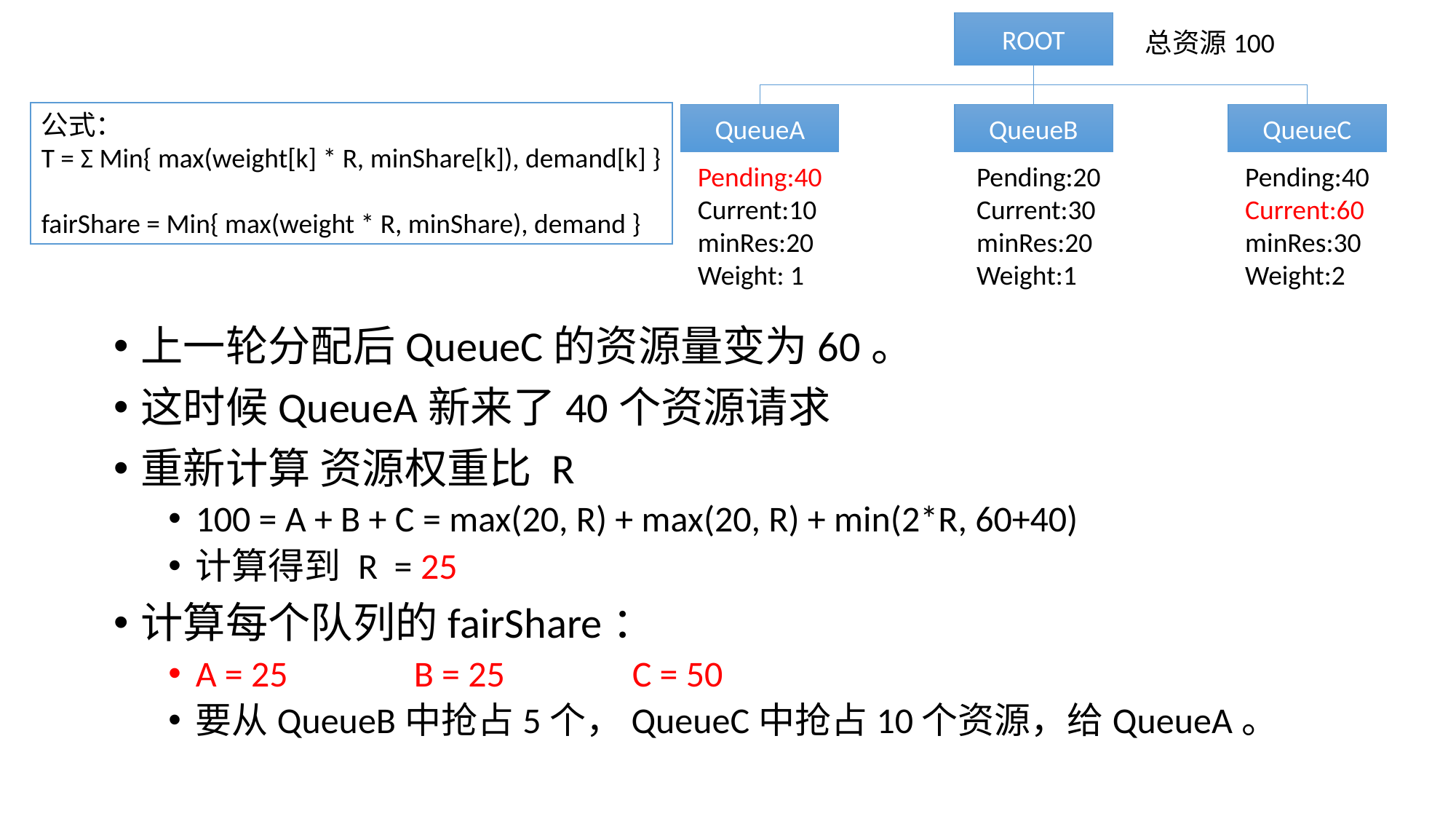

ROOT
总资源100
公式：
T = Σ Min{ max(weight[k] * R, minShare[k]), demand[k] }

fairShare = Min{ max(weight * R, minShare), demand }
QueueA
QueueB
QueueC
Pending:40
Current:10
minRes:20
Weight: 1
Pending:40
Current:60
minRes:30
Weight:2
Pending:20
Current:30
minRes:20
Weight:1
上一轮分配后QueueC的资源量变为60。
这时候QueueA新来了40个资源请求
重新计算 资源权重比 R
100 = A + B + C = max(20, R) + max(20, R) + min(2*R, 60+40)
计算得到 R  = 25
计算每个队列的fairShare：
A = 25		B = 25		C = 50
要从QueueB中抢占5个，QueueC中抢占10个资源，给QueueA。